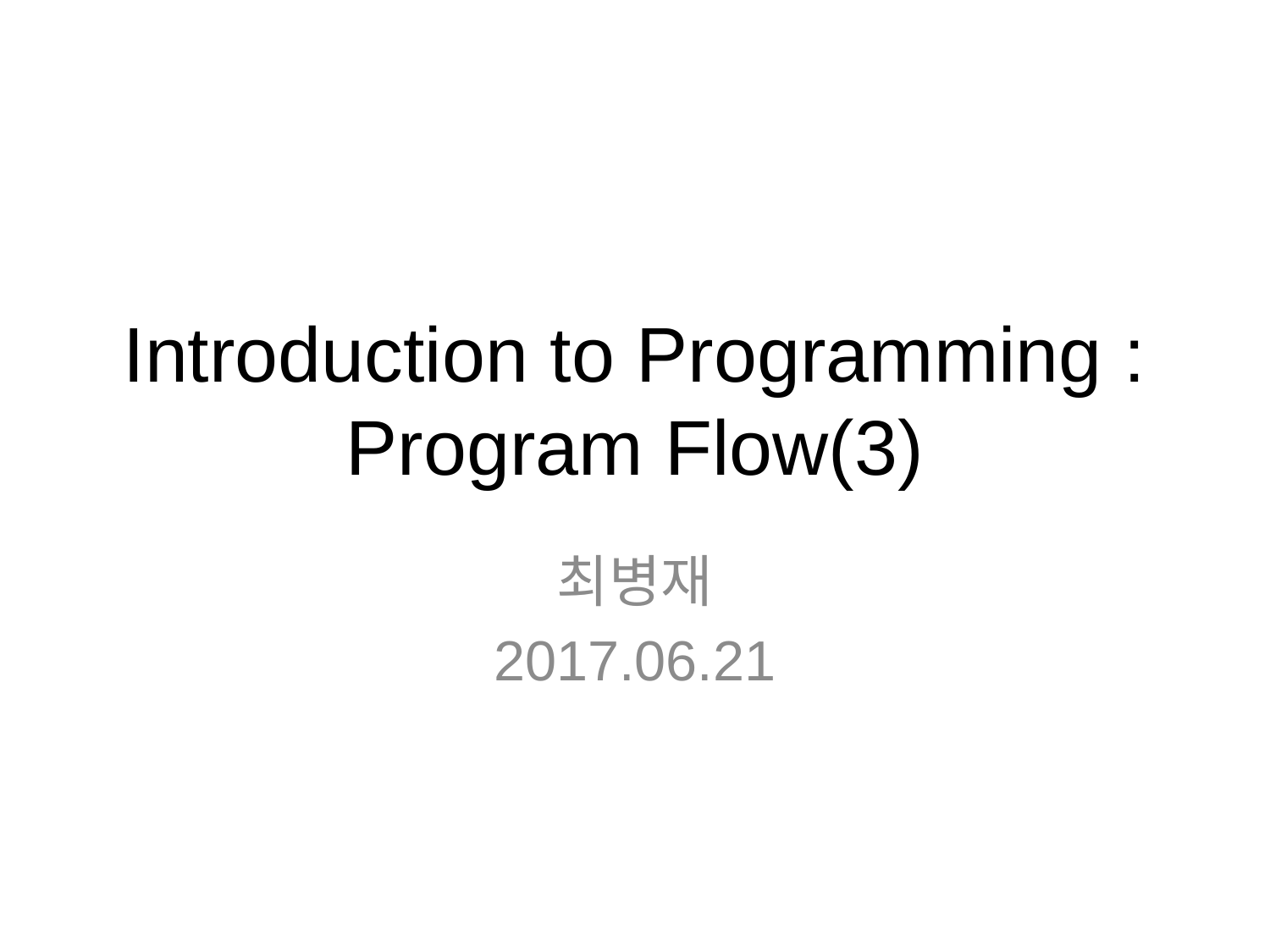

# Introduction to Programming : Program Flow(3)
최병재
2017.06.21